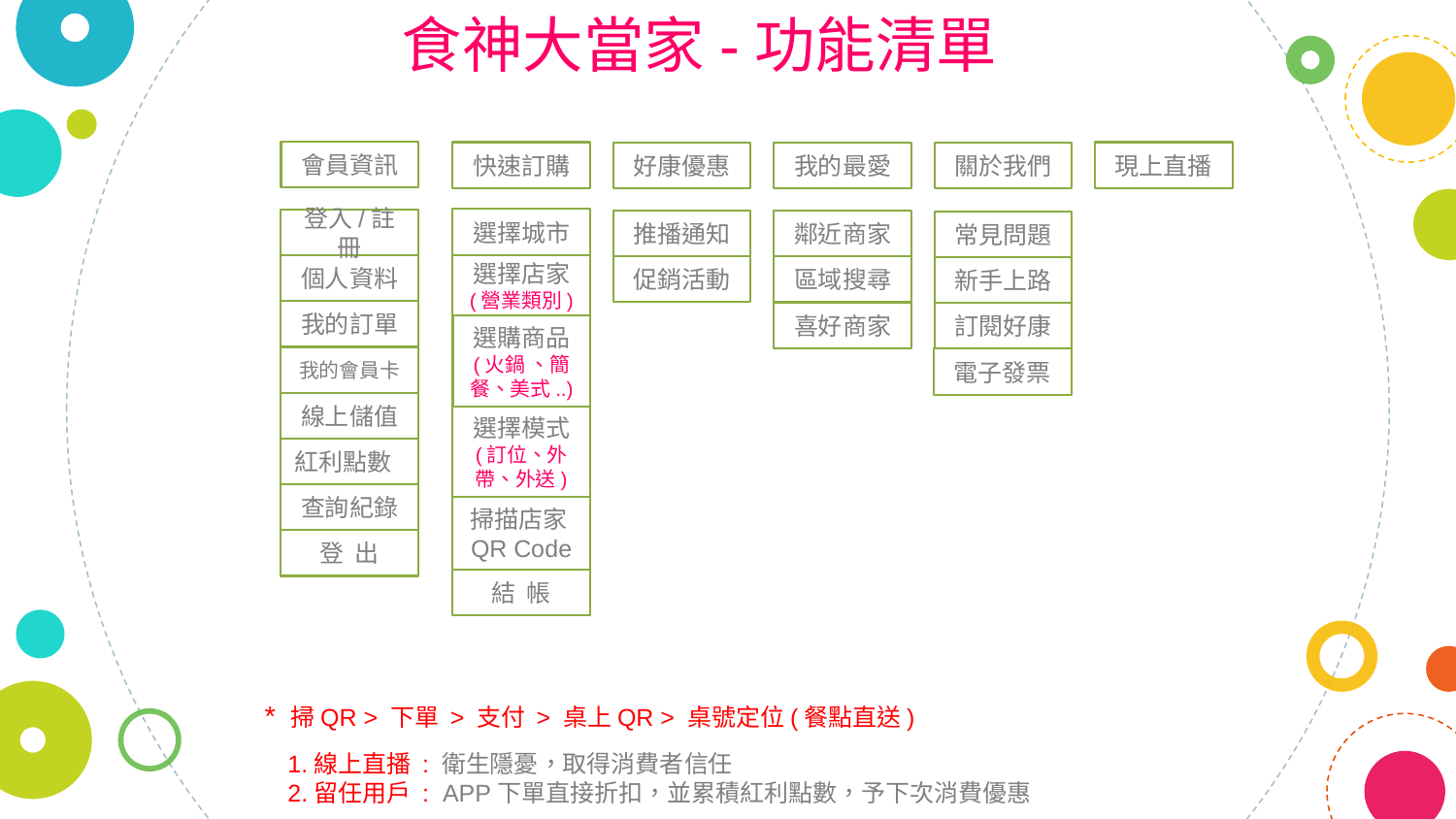

食神大當家-功能清單
會員資訊
快速訂購
現上直播
好康優惠
我的最愛
關於我們
選擇城市
登入/註冊
推播通知
鄰近商家
常見問題
個人資料
選擇店家
(營業類別)
促銷活動
區域搜尋
新手上路
我的訂單
喜好商家
訂閱好康
選購商品
(火鍋 、簡餐、美式..)
我的會員卡
電子發票
線上儲值
選擇模式
(訂位、外帶、外送)
紅利點數
查詢紀錄
掃描店家QR Code
登  出
結  帳
 * 掃QR > 下單 > 支付 > 桌上QR > 桌號定位(餐點直送)
1.線上直播 : 衛生隱憂，取得消費者信任
2.留任用戶 :  APP下單直接折扣，並累積紅利點數，予下次消費優惠